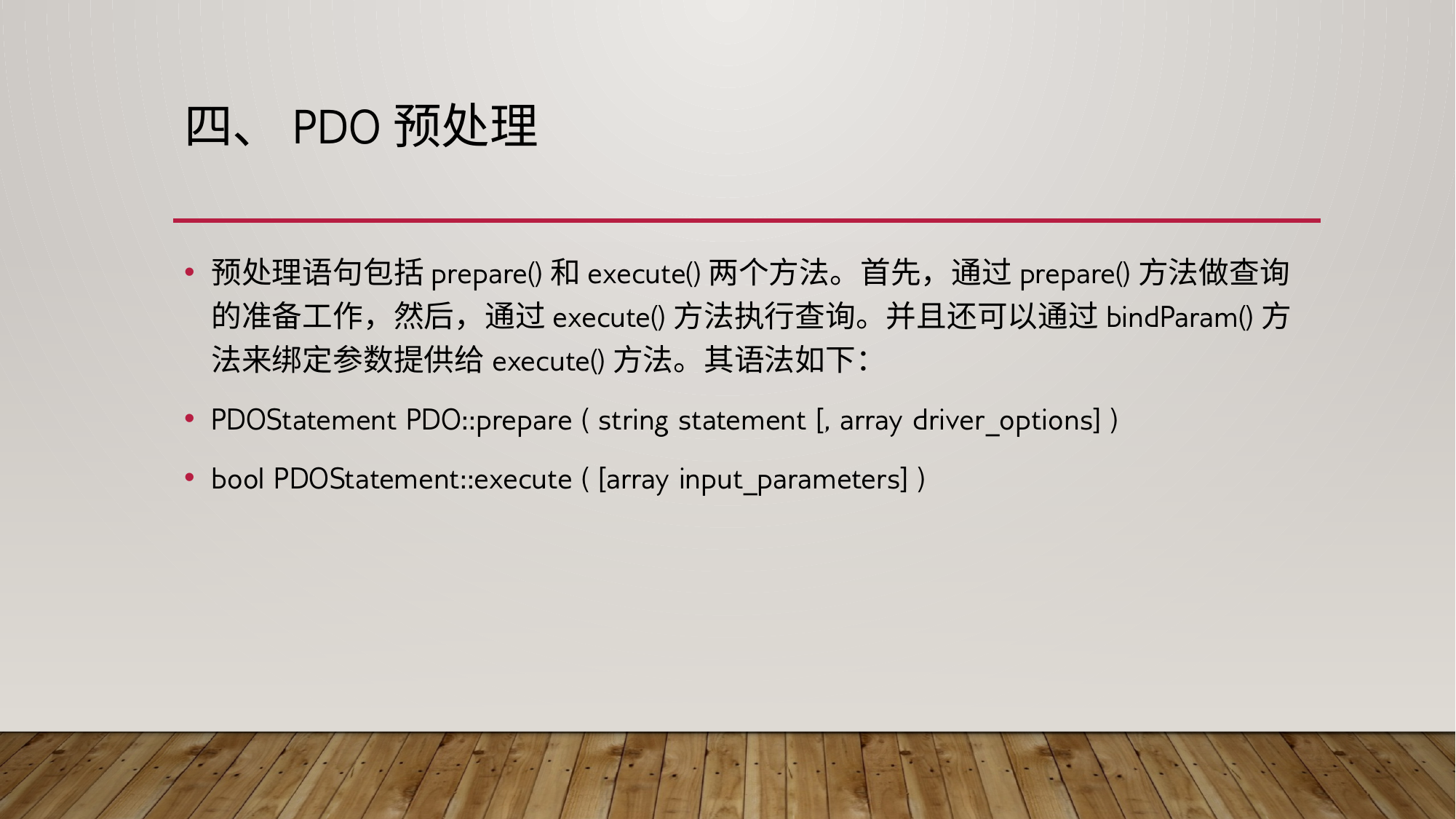

# 四、pdo预处理
预处理语句包括prepare()和execute()两个方法。首先，通过prepare()方法做查询的准备工作，然后，通过execute()方法执行查询。并且还可以通过bindParam()方法来绑定参数提供给execute()方法。其语法如下：
PDOStatement PDO::prepare ( string statement [, array driver_options] )
bool PDOStatement::execute ( [array input_parameters] )